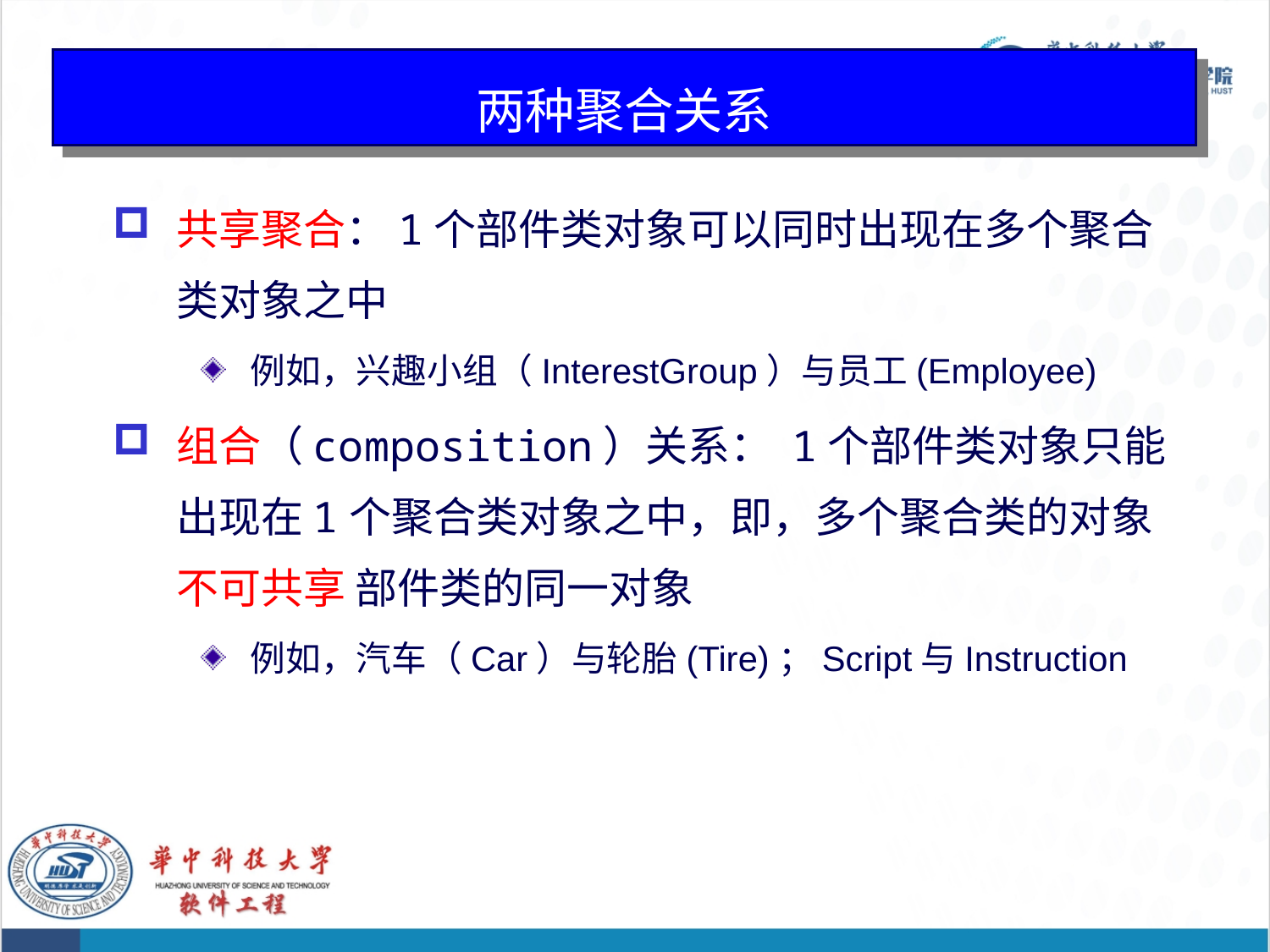

93
# 两种聚合关系
共享聚合：1个部件类对象可以同时出现在多个聚合类对象之中
例如，兴趣小组（InterestGroup）与员工(Employee)
组合（composition）关系： 1个部件类对象只能出现在1个聚合类对象之中，即，多个聚合类的对象不可共享 部件类的同一对象
例如，汽车（Car）与轮胎(Tire)；Script与Instruction